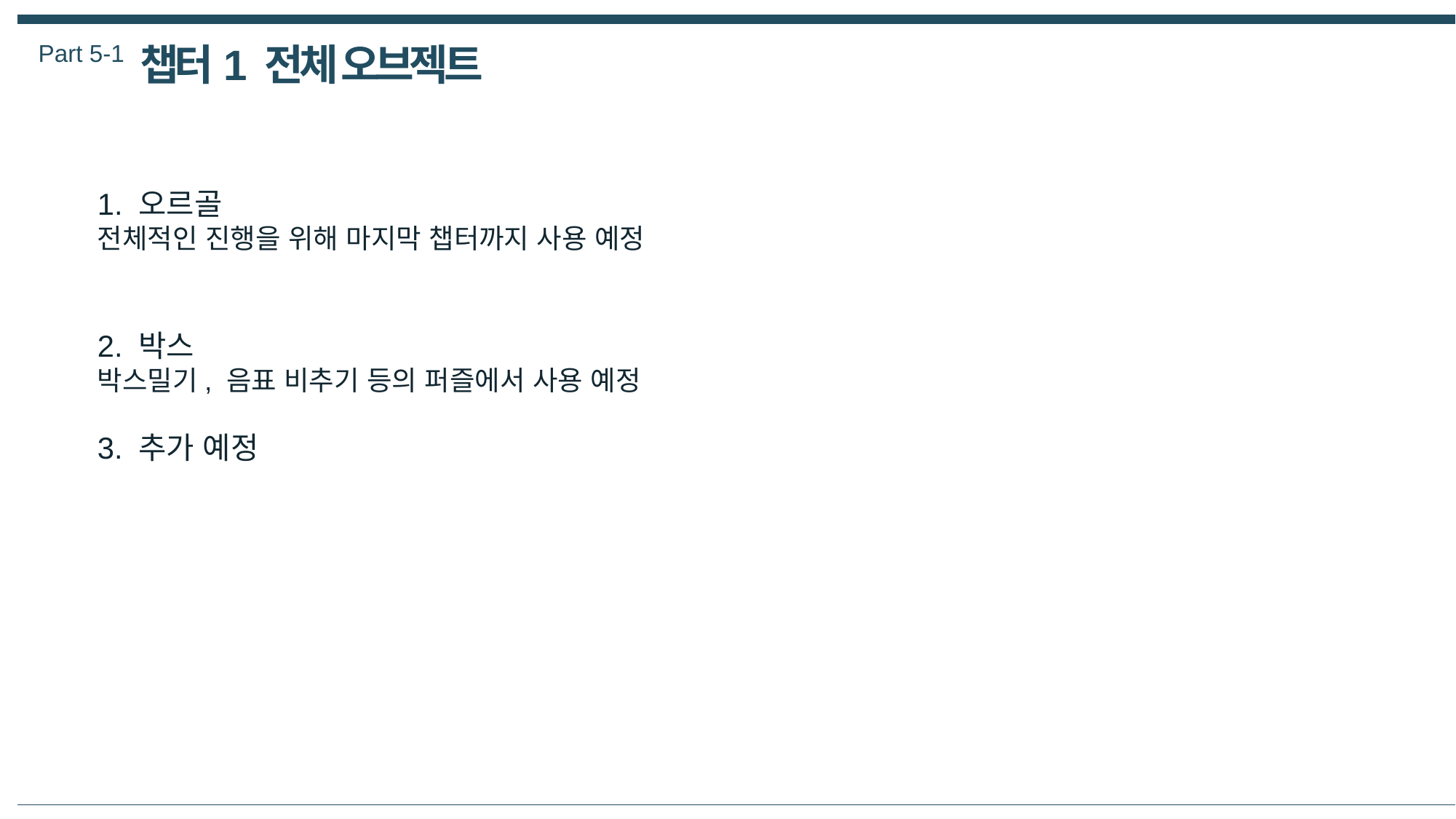

Part 5-1
챕터1 전체 오브젝트
1. 오르골
전체적인 진행을 위해 마지막 챕터까지 사용 예정

2. 박스
박스밀기, 음표 비추기 등의 퍼즐에서 사용 예정

3. 추가 예정